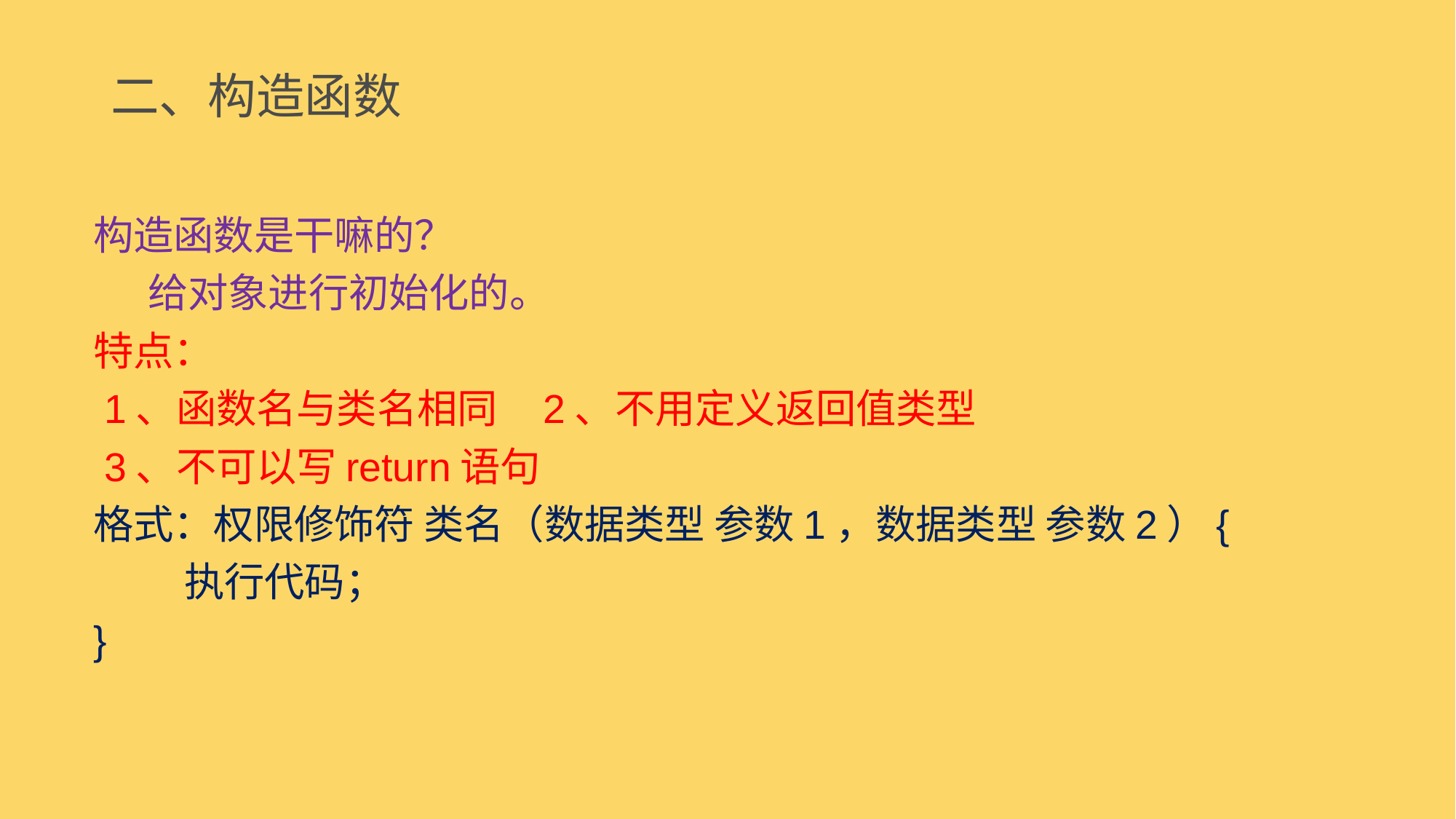

二、构造函数
构造函数是干嘛的？
     给对象进行初始化的。
特点：
 1、函数名与类名相同    2、不用定义返回值类型
 3、不可以写return语句
格式：权限修饰符 类名（数据类型 参数1，数据类型 参数2）{
         执行代码；
}